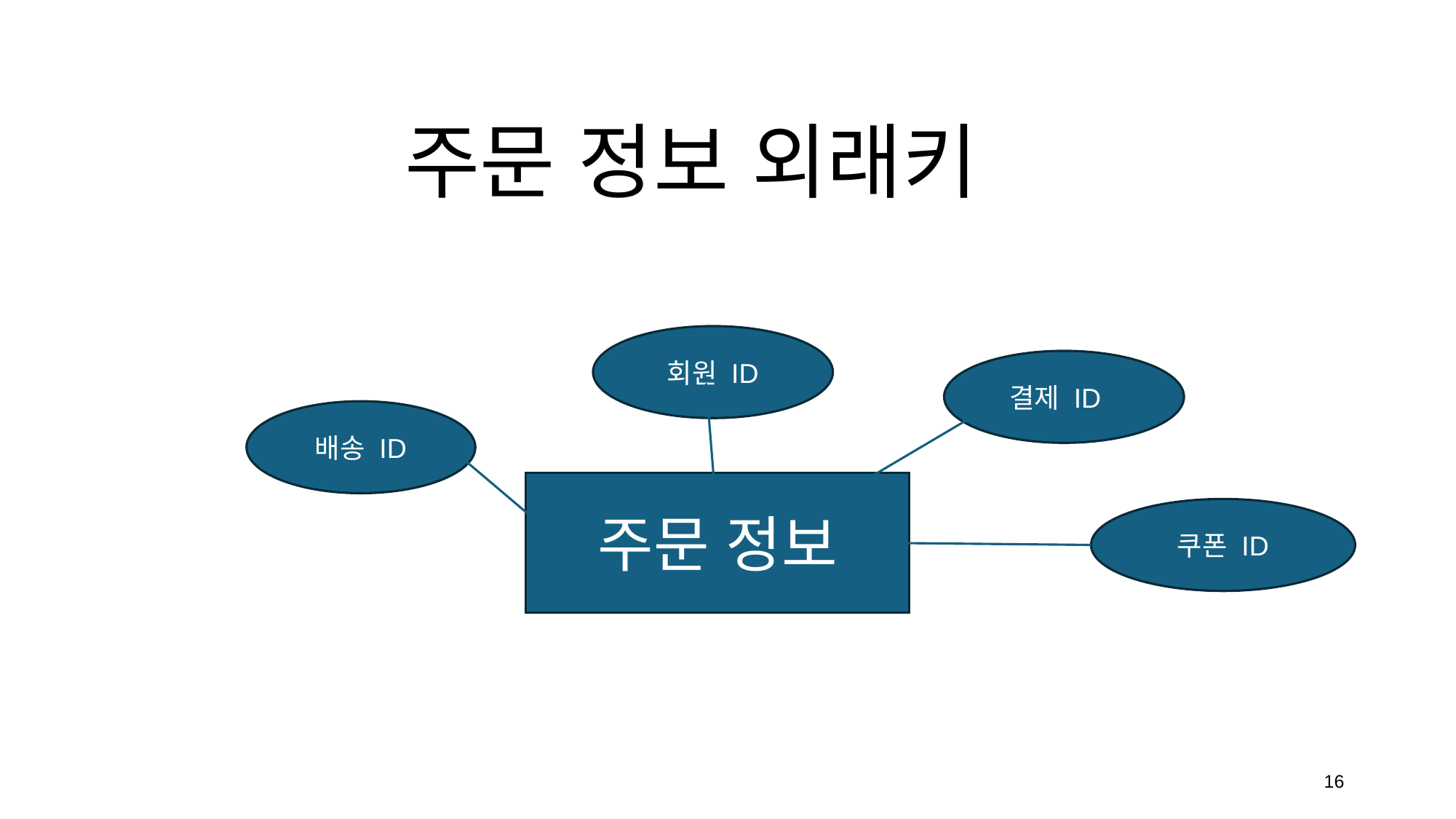

주문 정보 외래키
회원 ID
결제 ID
배송 ID
주문 정보
쿠폰 ID
16